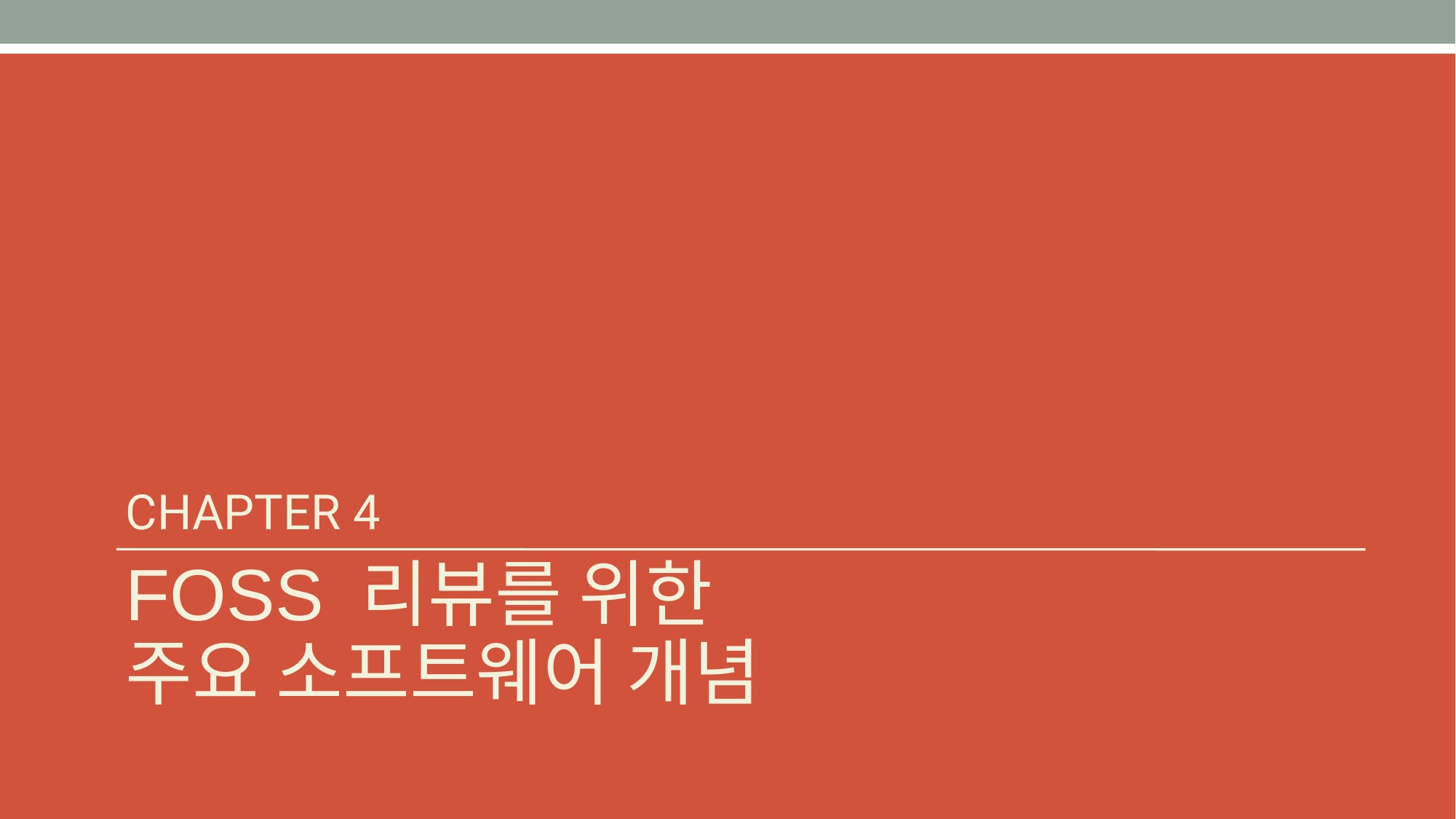

# CHAPTER 4
FOSS 리뷰를 위한
주요 소프트웨어 개념